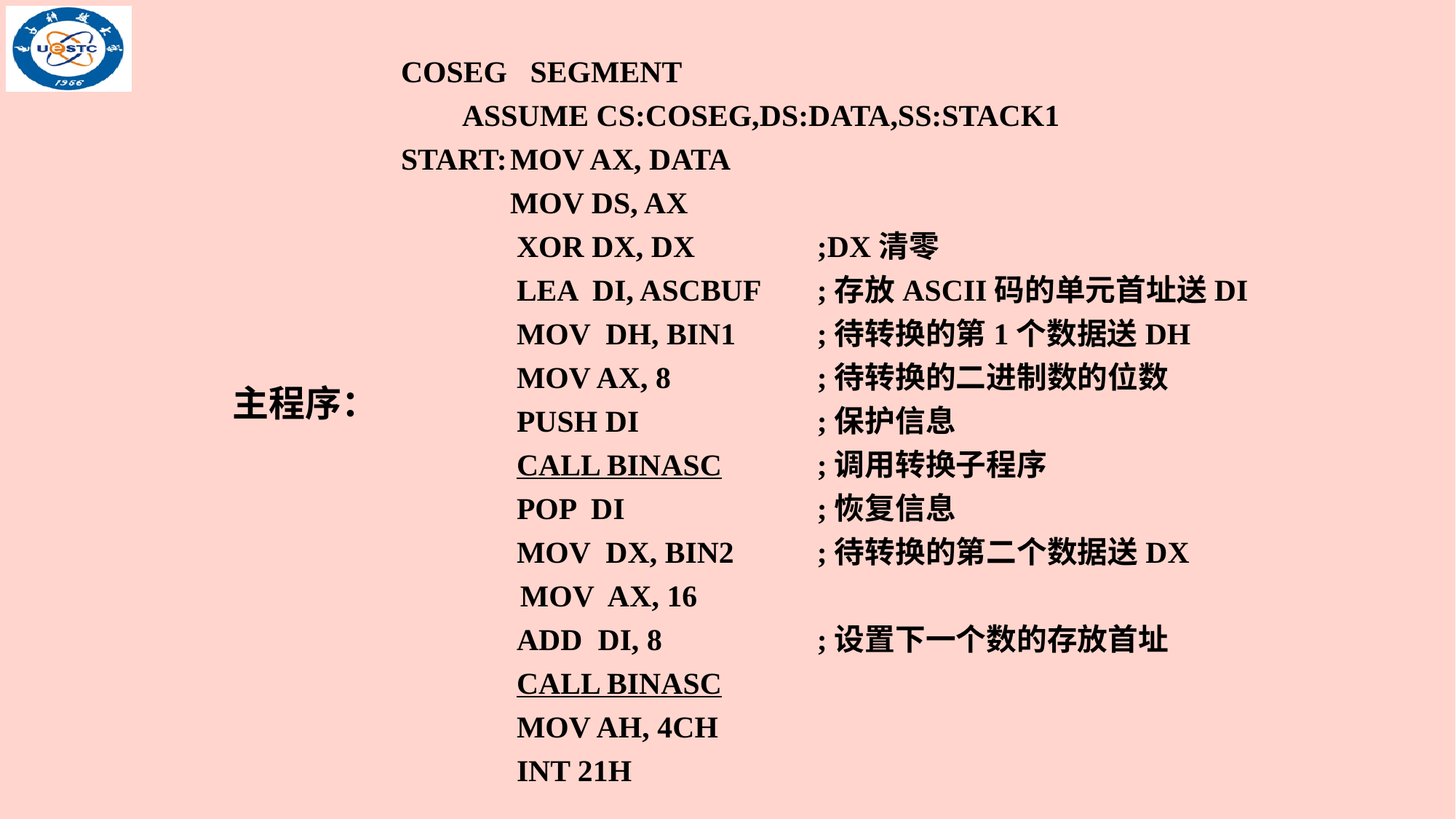

COSEG   SEGMENT
        ASSUME CS:COSEG,DS:DATA,SS:STACK1
START:	MOV AX, DATA
        	MOV DS, AX
        XOR DX, DX		;DX清零
        LEA  DI, ASCBUF	;存放ASCII码的单元首址送DI
        MOV  DH, BIN1   	;待转换的第1个数据送DH
        MOV AX, 8           	;待转换的二进制数的位数
        PUSH DI              	;保护信息
        CALL BINASC   	;调用转换子程序
        POP  DI                	;恢复信息
        MOV  DX, BIN2   	;待转换的第二个数据送DX
    MOV  AX, 16
        ADD  DI, 8            	;设置下一个数的存放首址
        CALL BINASC
        MOV AH, 4CH
        INT 21H
主程序：